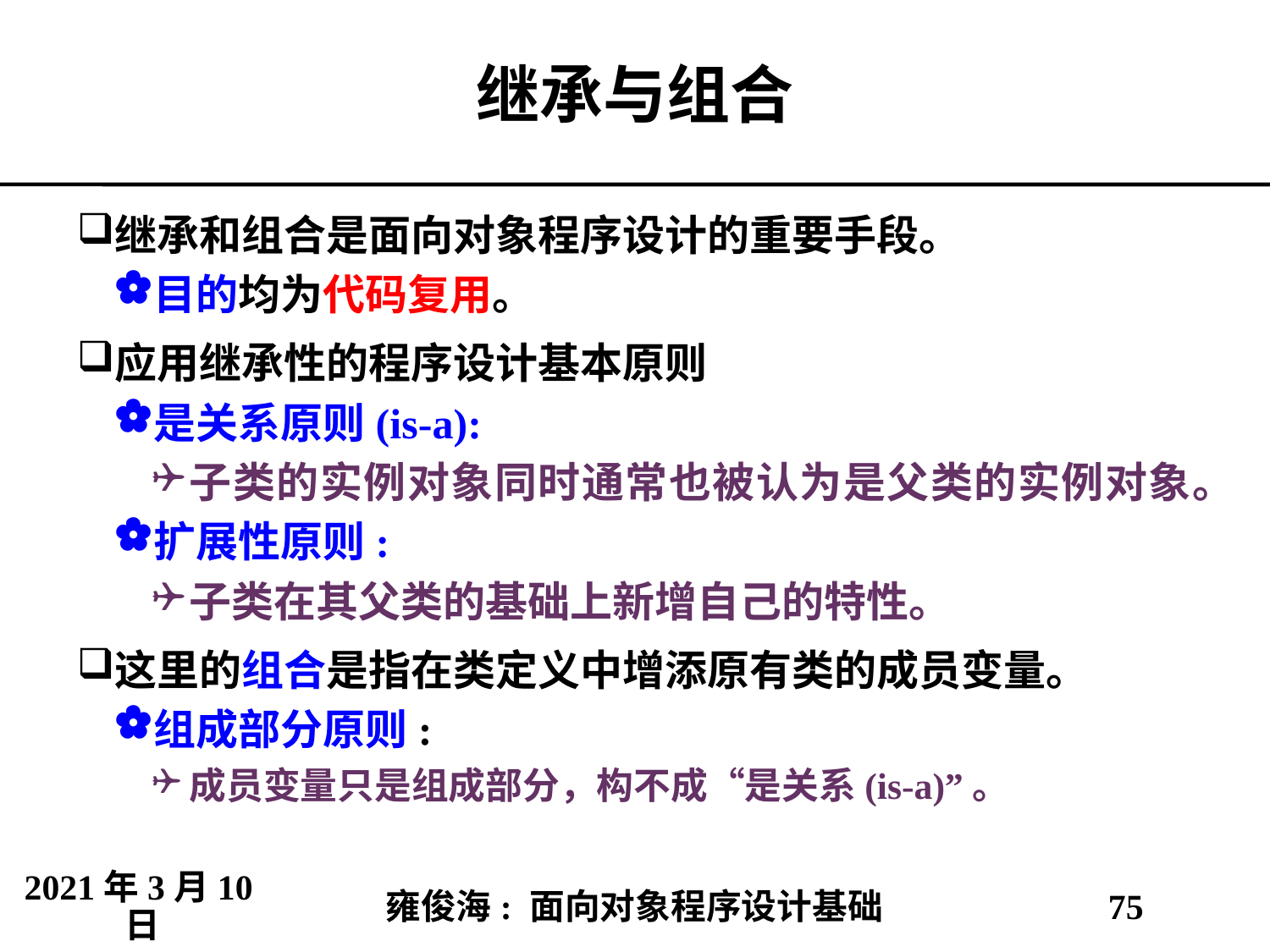

# 继承与组合

继承和组合是面向对象程序设计的重要手段。
目的均为代码复用。
应用继承性的程序设计基本原则
是关系原则(is-a):
子类的实例对象同时通常也被认为是父类的实例对象。
扩展性原则:
子类在其父类的基础上新增自己的特性。
这里的组合是指在类定义中增添原有类的成员变量。
组成部分原则:
成员变量只是组成部分，构不成“是关系(is-a)”。
2021年3月10日
雍俊海: 面向对象程序设计基础
75